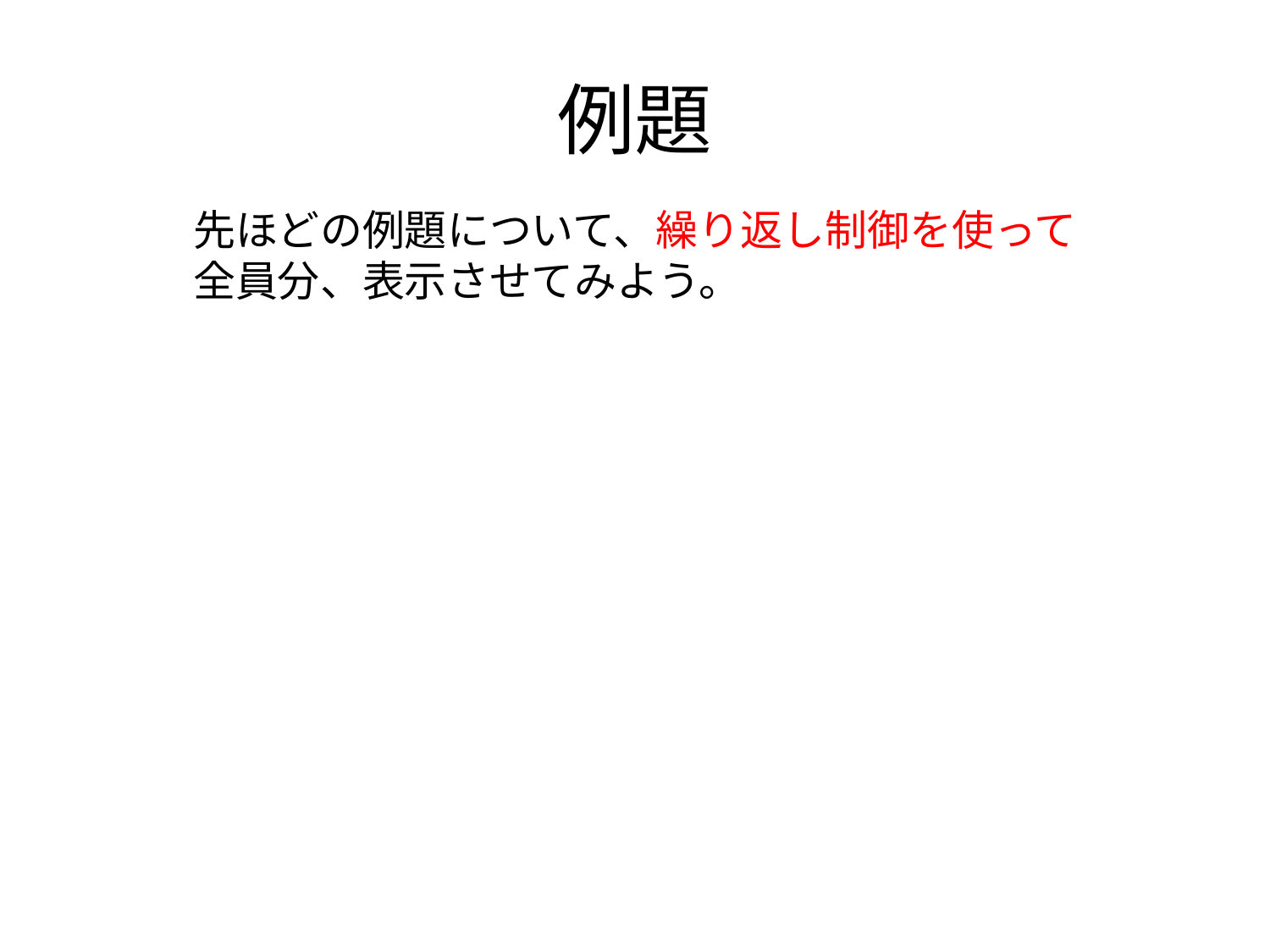

# 例題
先ほどの例題について、繰り返し制御を使って
全員分、表示させてみよう。